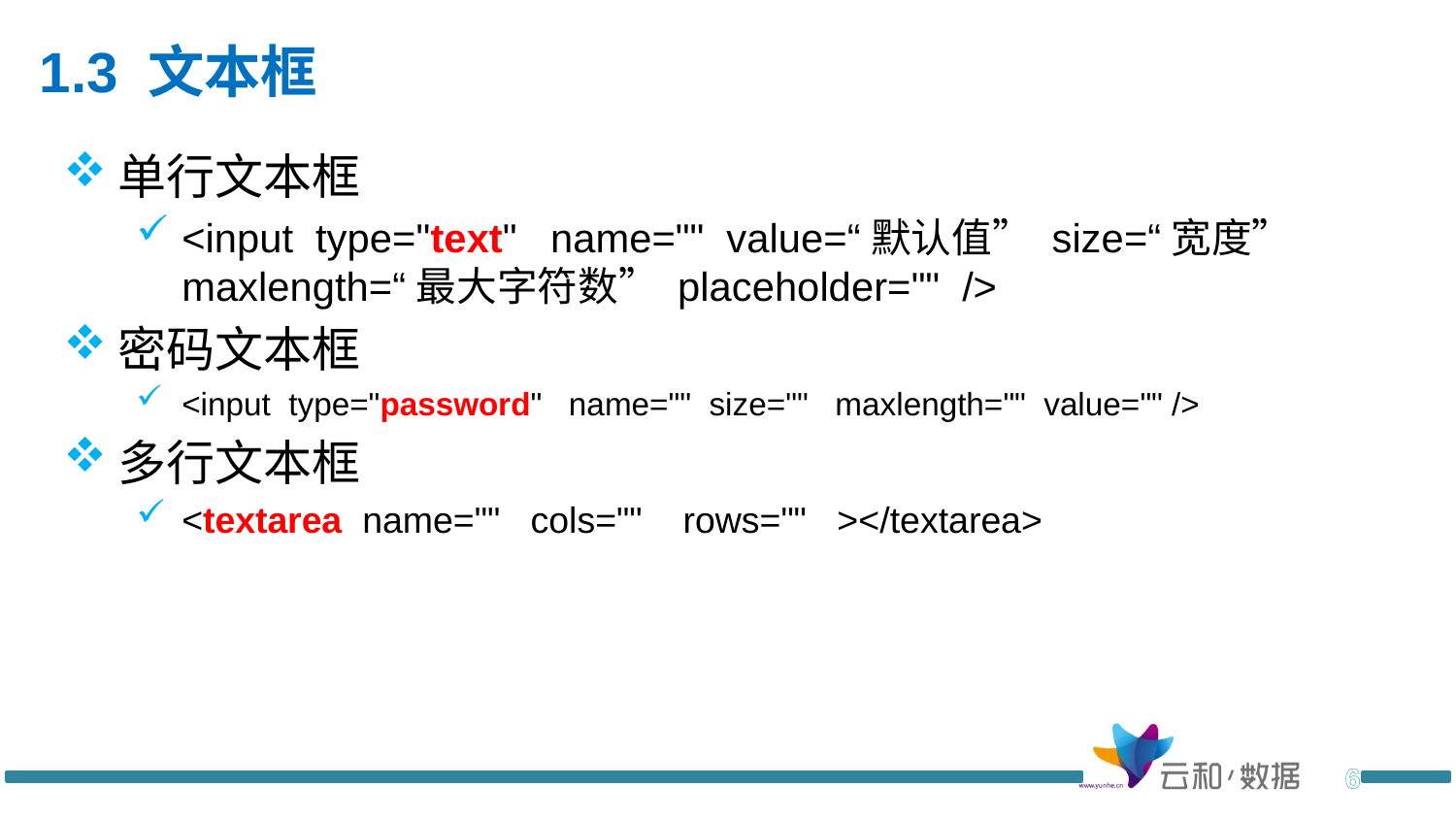

# 1.3 文本框
单行文本框
<input  type="text"   name=""  value=“默认值” size=“宽度” maxlength=“最大字符数” placeholder=""  />
密码文本框
<input  type="password"   name=""  size=""   maxlength=""  value="" />
多行文本框
<textarea  name=""   cols=""    rows=""   ></textarea>
6